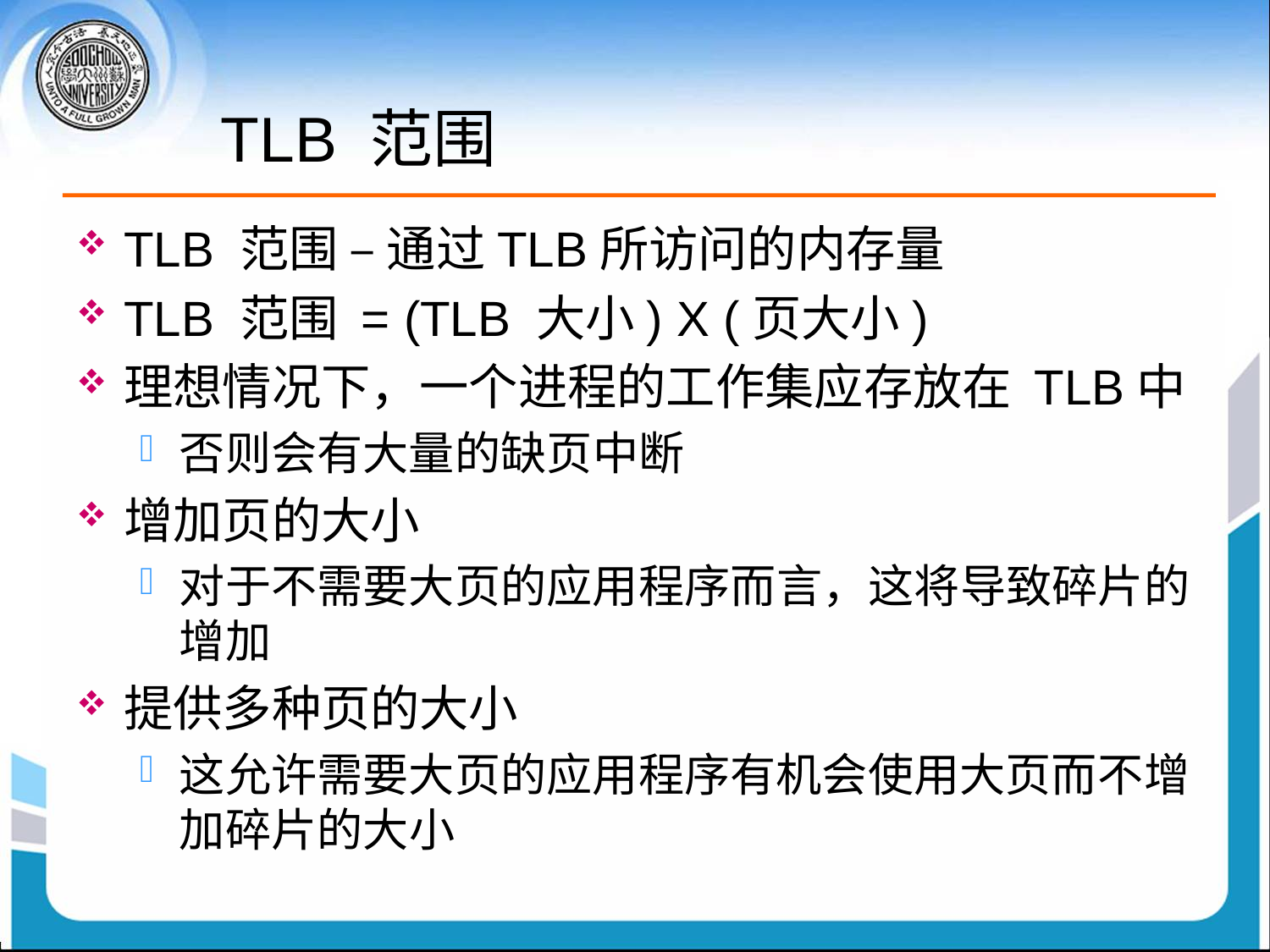

# TLB 范围
TLB 范围 – 通过TLB所访问的内存量
TLB 范围 = (TLB 大小) X (页大小)
理想情况下，一个进程的工作集应存放在 TLB中
否则会有大量的缺页中断
增加页的大小
对于不需要大页的应用程序而言，这将导致碎片的增加
提供多种页的大小
这允许需要大页的应用程序有机会使用大页而不增加碎片的大小